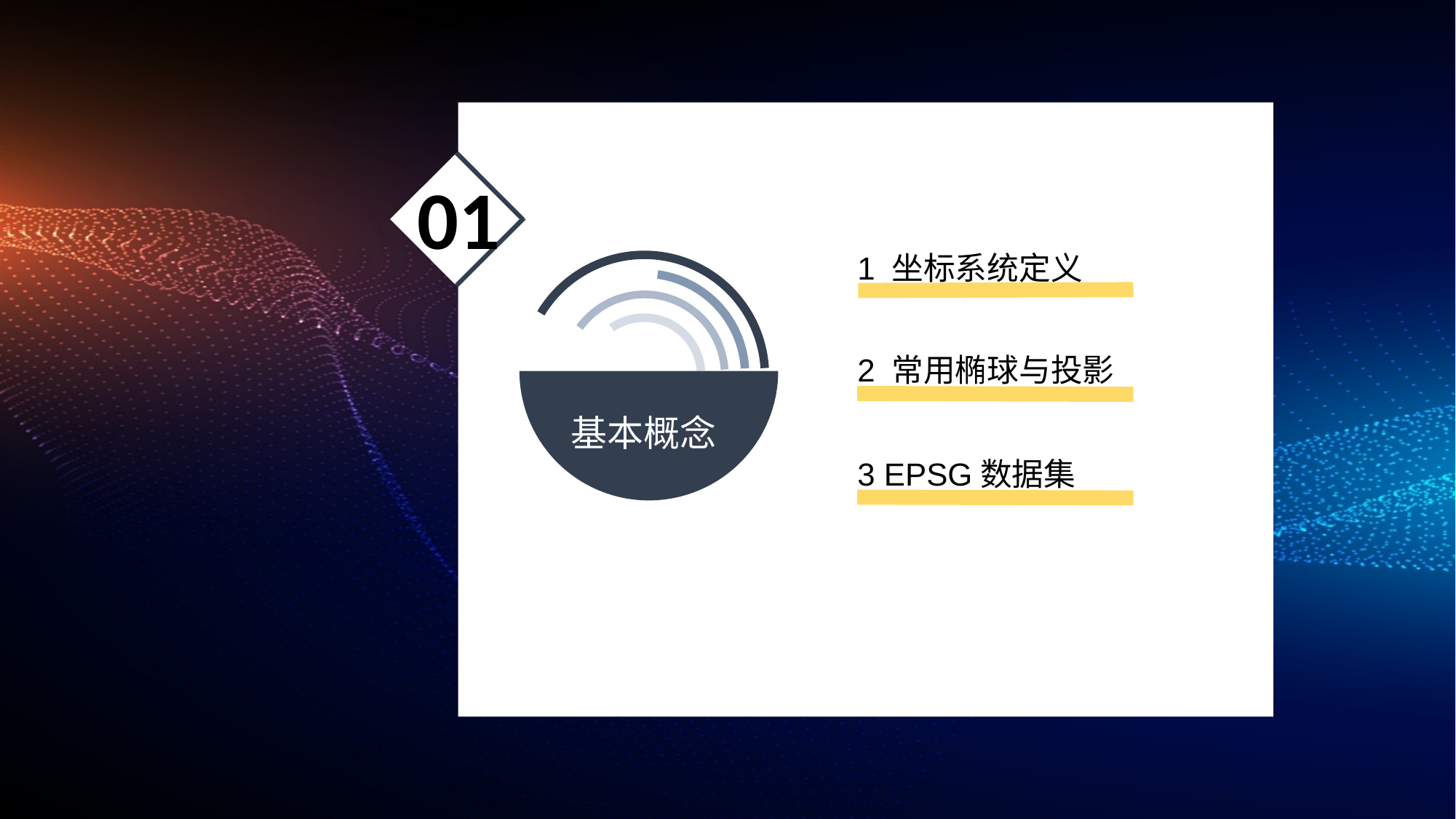

01
1 坐标系统定义

基本概念

2 常用椭球与投影
3 EPSG数据集